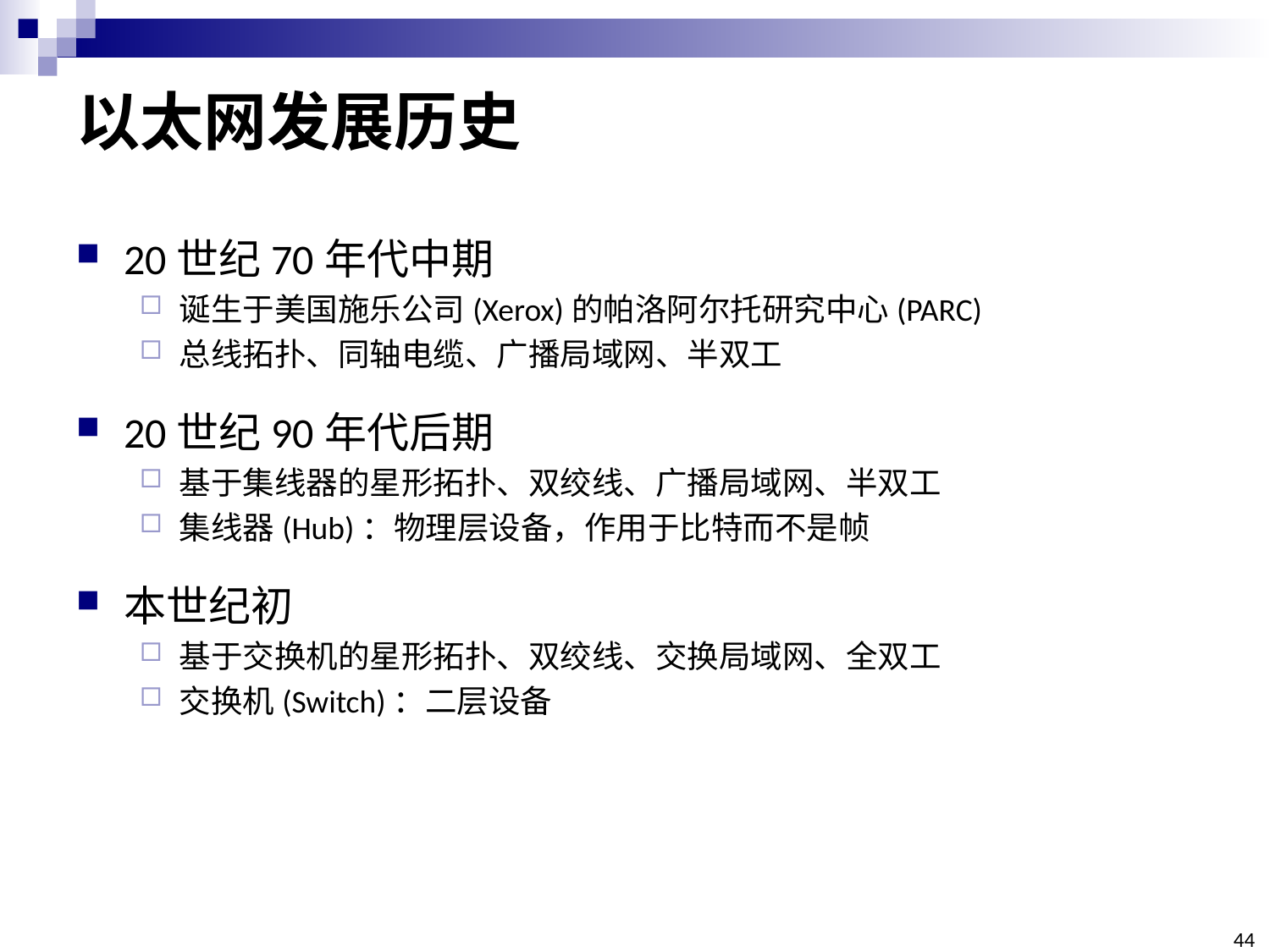

# 以太网发展历史
20世纪70年代中期
诞生于美国施乐公司(Xerox)的帕洛阿尔托研究中心(PARC)
总线拓扑、同轴电缆、广播局域网、半双工
20世纪90年代后期
基于集线器的星形拓扑、双绞线、广播局域网、半双工
集线器(Hub)：物理层设备，作用于比特而不是帧
本世纪初
基于交换机的星形拓扑、双绞线、交换局域网、全双工
交换机(Switch)：二层设备

44